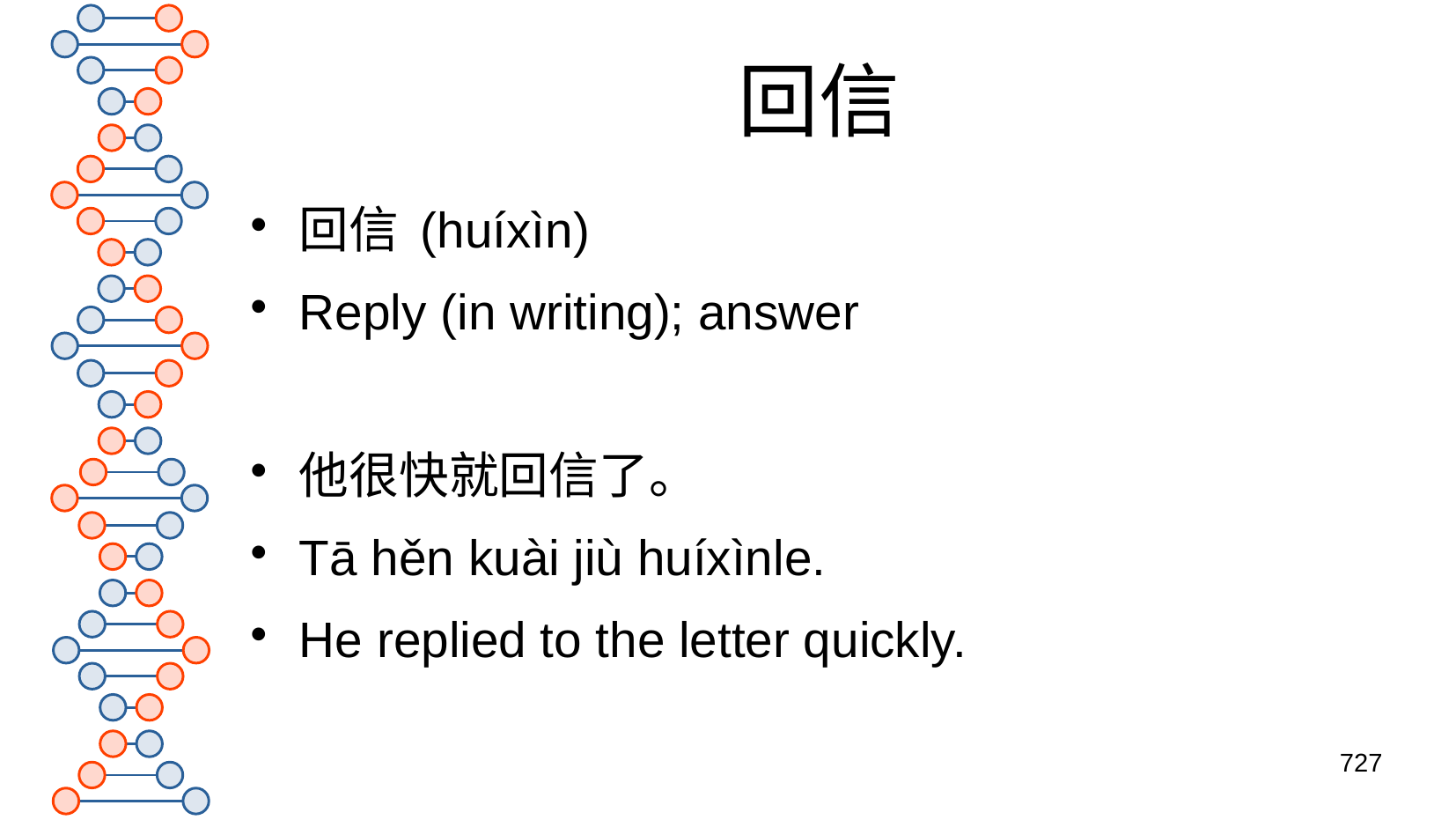

# 回信
回信 (huíxìn)
Reply (in writing); answer

他很快就回信了。
Tā hěn kuài jiù huíxìnle.
He replied to the letter quickly.
727